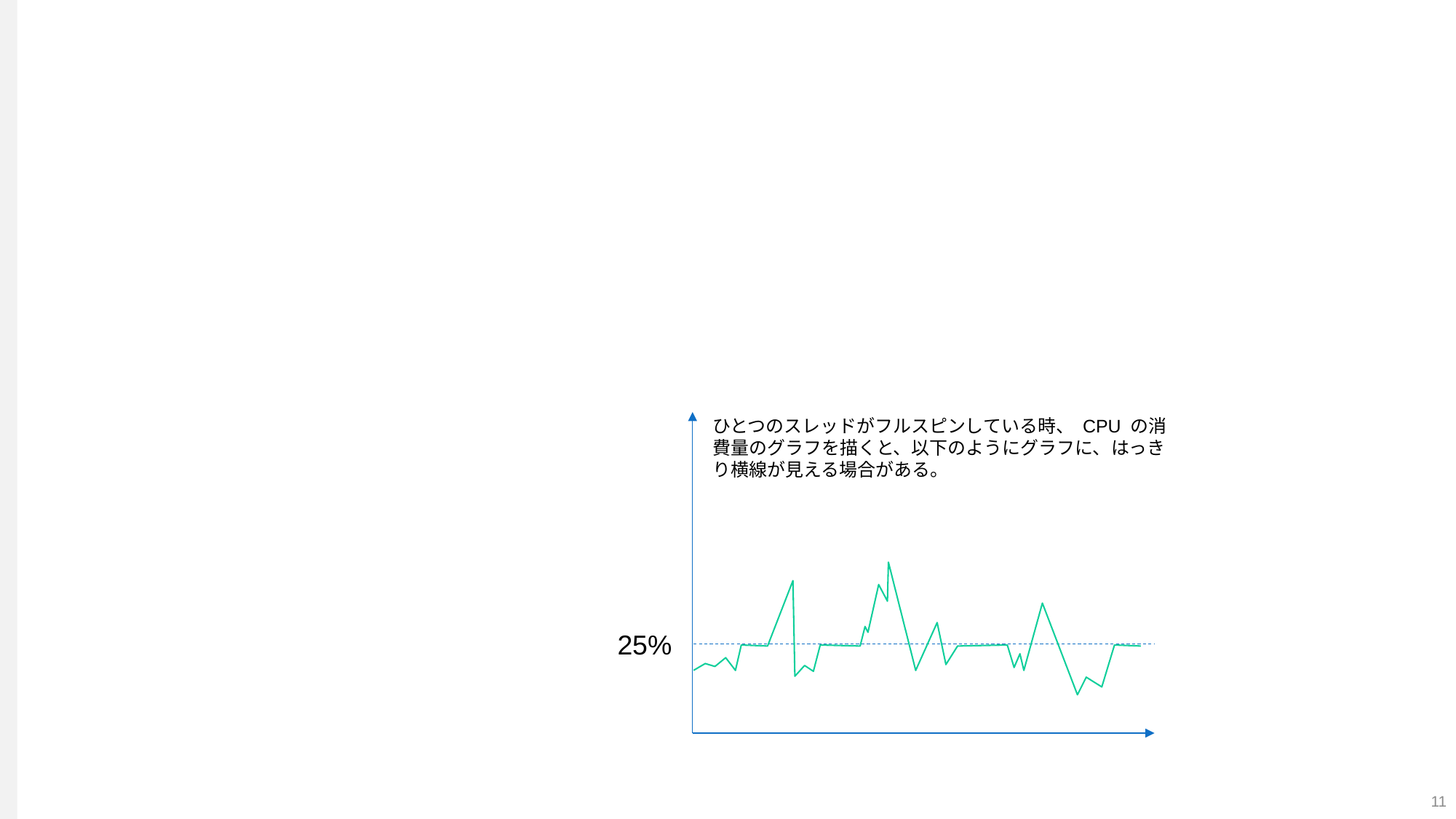

#

ひとつのスレッドがフルスピンしている時、 CPU の消費量のグラフを描くと、以下のようにグラフに、はっきり横線が見える場合がある。

25%
11